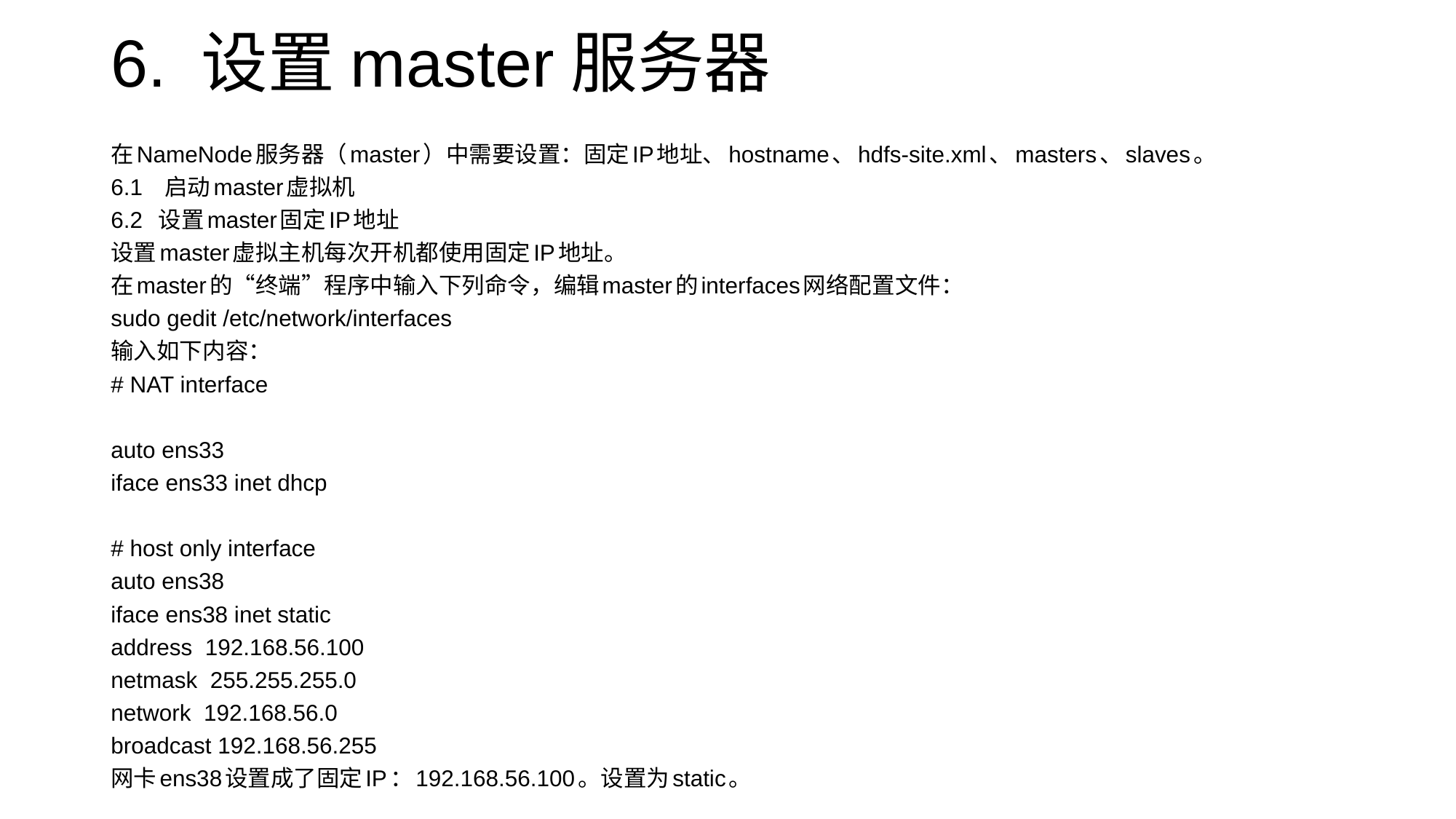

# 6. 设置master服务器
在NameNode服务器（master）中需要设置：固定IP地址、hostname、hdfs-site.xml、masters、slaves。
6.1   启动master虚拟机
6.2  设置master固定IP地址
设置master虚拟主机每次开机都使用固定IP地址。
在master的“终端”程序中输入下列命令，编辑master的interfaces网络配置文件：
sudo gedit /etc/network/interfaces
输入如下内容：
# NAT interface

auto ens33
iface ens33 inet dhcp

# host only interface
auto ens38
iface ens38 inet static
address  192.168.56.100
netmask  255.255.255.0
network  192.168.56.0
broadcast 192.168.56.255
网卡ens38设置成了固定IP：192.168.56.100。设置为static。